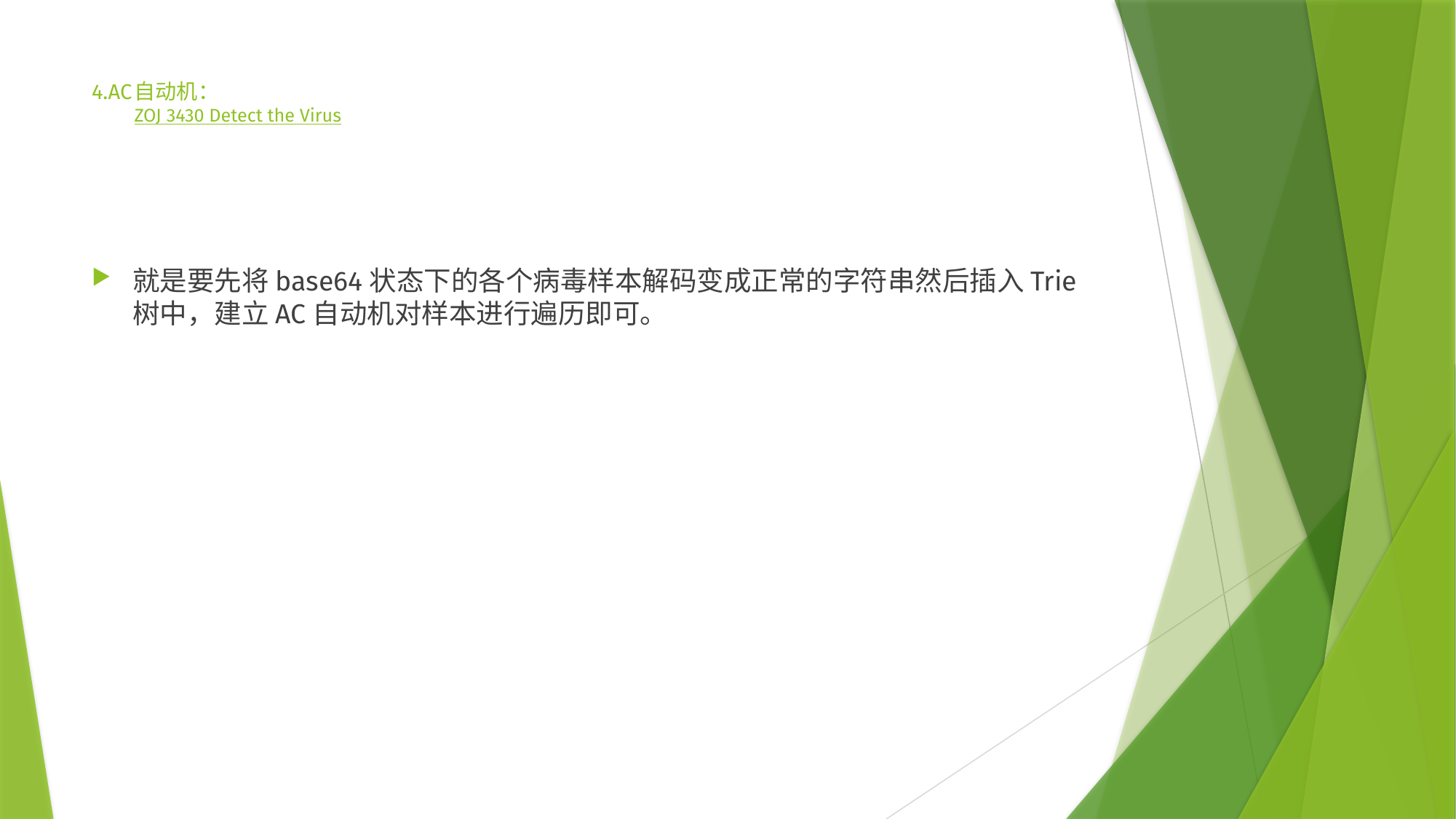

# 4.AC自动机： ZOJ 3430 Detect the Virus
就是要先将base64状态下的各个病毒样本解码变成正常的字符串然后插入Trie树中，建立AC自动机对样本进行遍历即可。